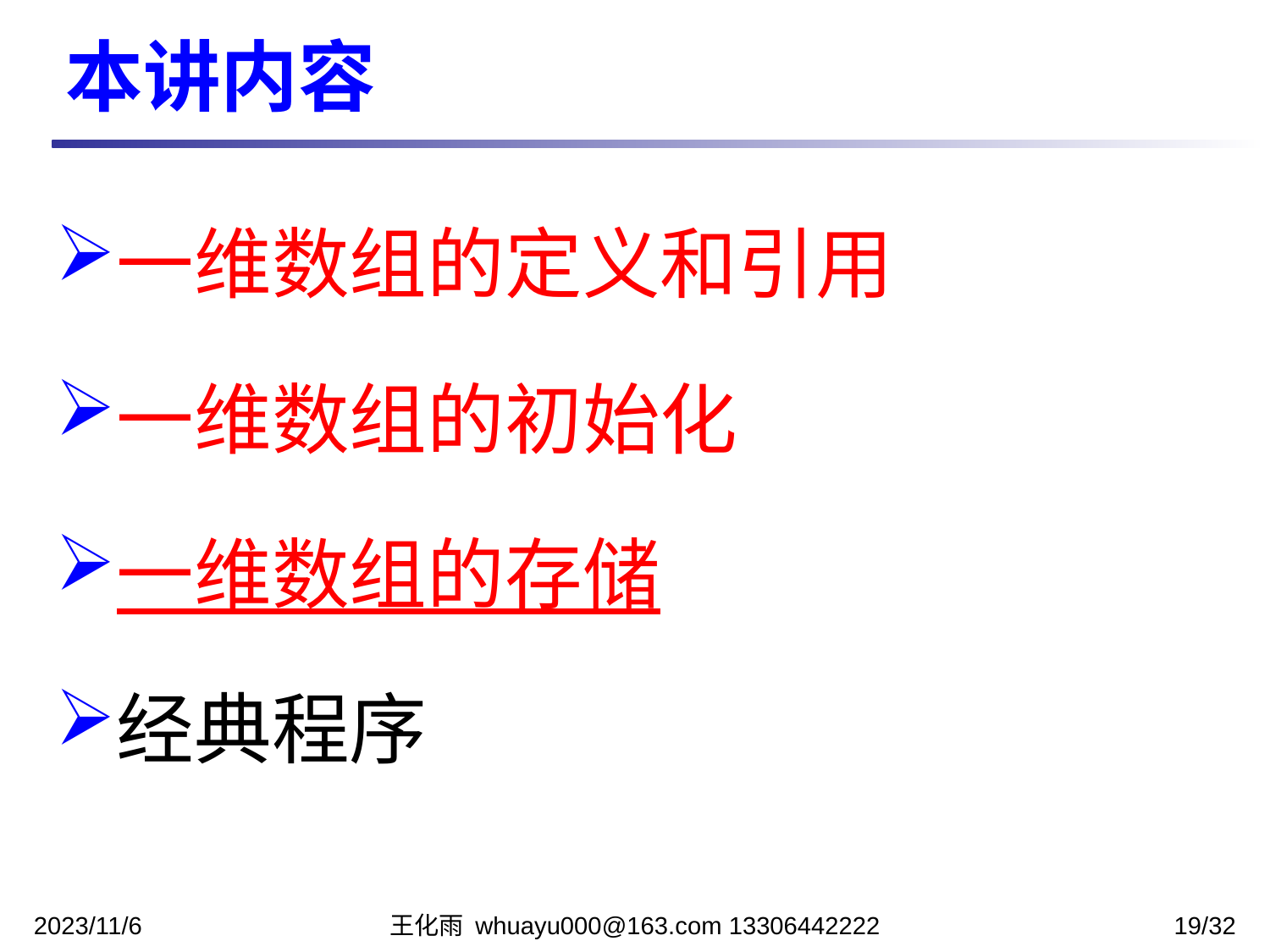

本讲内容
一维数组的定义和引用
一维数组的初始化
一维数组的存储
经典程序
2023/11/6
王化雨 whuayu000@163.com 13306442222
19/32